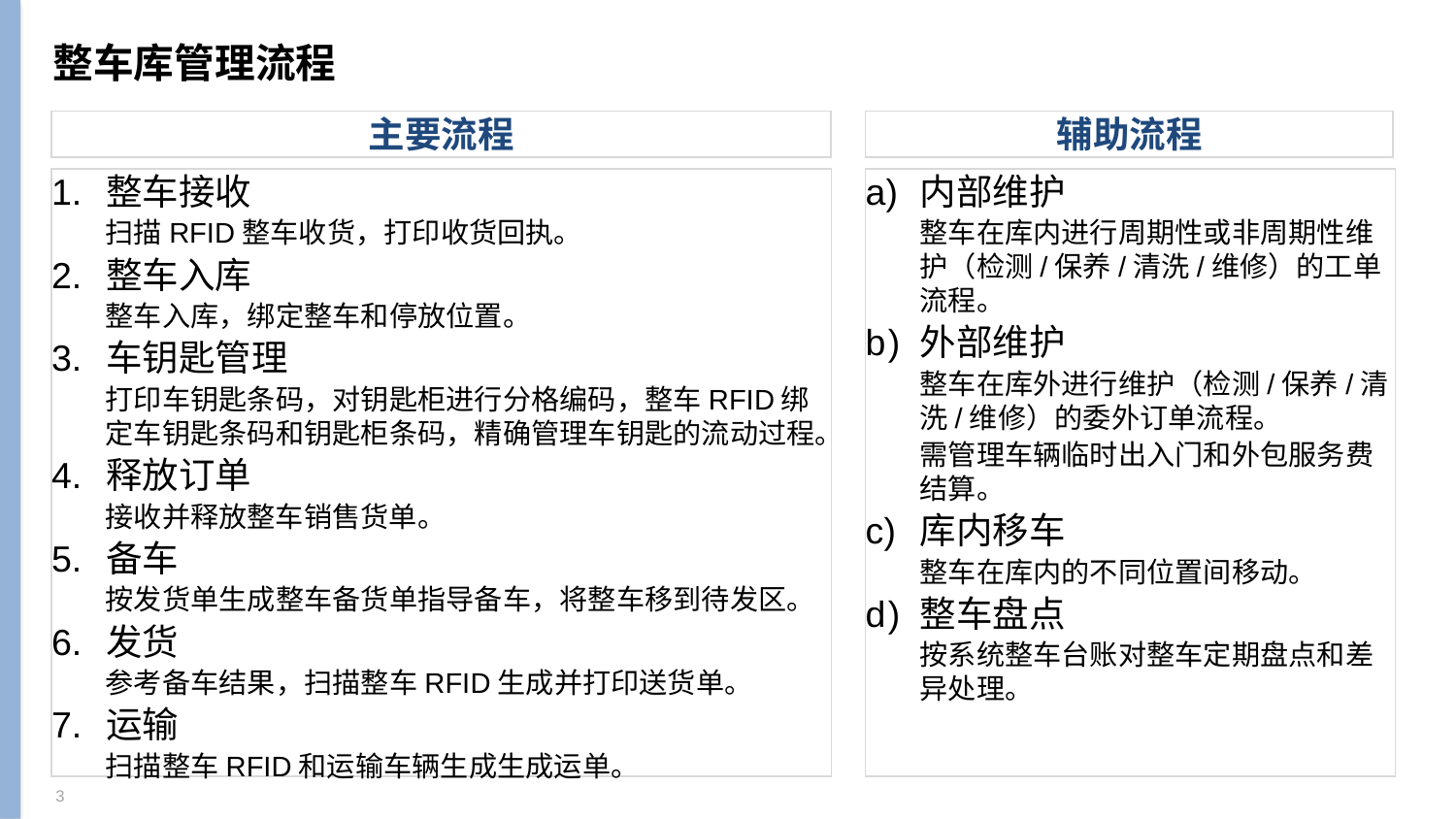

# 整车库管理流程
主要流程
辅助流程
整车接收
扫描RFID整车收货，打印收货回执。
整车入库
整车入库，绑定整车和停放位置。
车钥匙管理
打印车钥匙条码，对钥匙柜进行分格编码，整车RFID绑定车钥匙条码和钥匙柜条码，精确管理车钥匙的流动过程。
释放订单
接收并释放整车销售货单。
备车
按发货单生成整车备货单指导备车，将整车移到待发区。
发货
参考备车结果，扫描整车RFID生成并打印送货单。
运输
扫描整车RFID和运输车辆生成生成运单。
内部维护
整车在库内进行周期性或非周期性维护（检测/保养/清洗/维修）的工单流程。
外部维护
整车在库外进行维护（检测/保养/清洗/维修）的委外订单流程。
需管理车辆临时出入门和外包服务费结算。
库内移车
整车在库内的不同位置间移动。
整车盘点
按系统整车台账对整车定期盘点和差异处理。

3